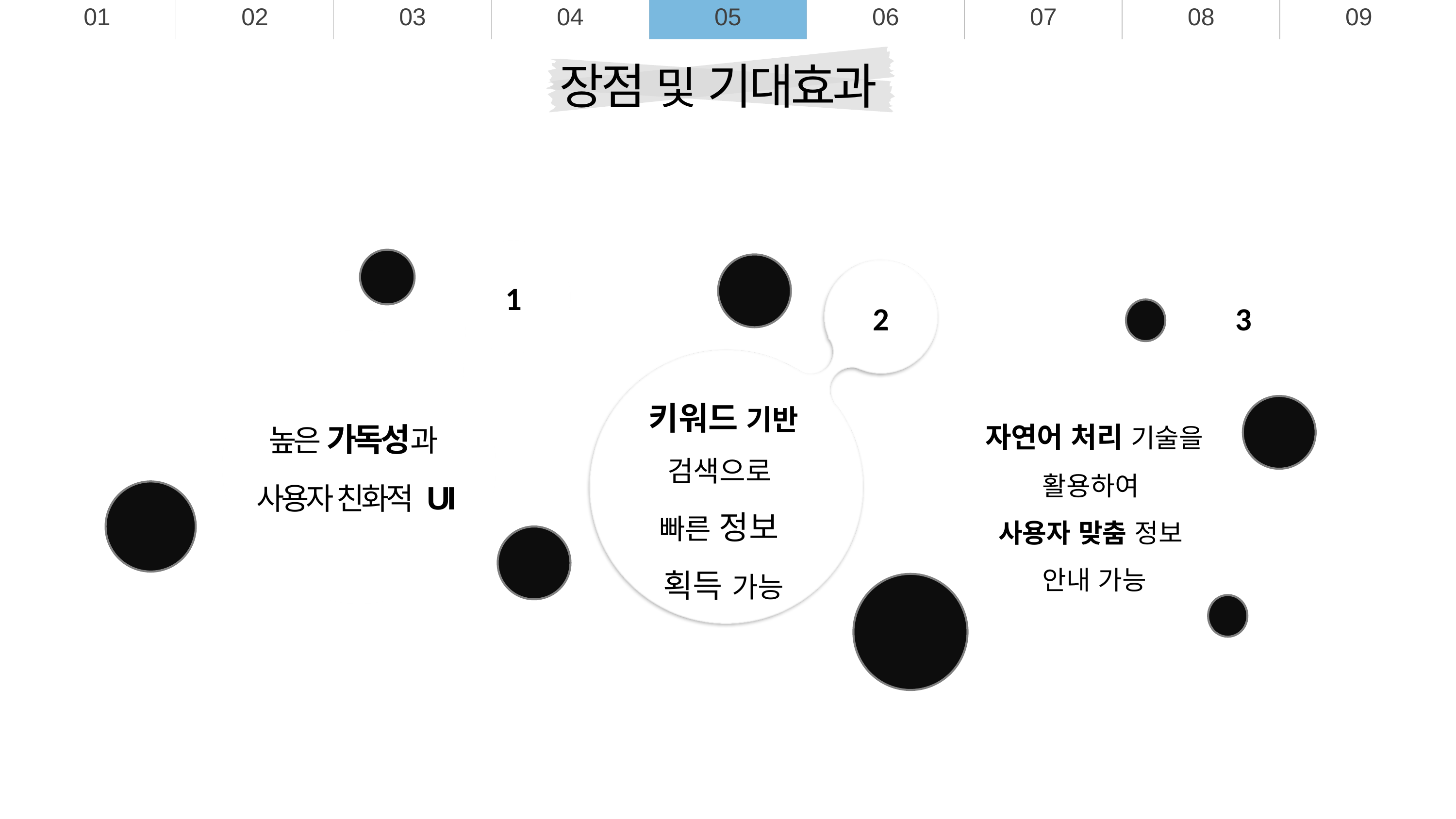

| 01 | 02 | 03 | 04 | 05 | 06 | 07 | 08 | 09 |
| --- | --- | --- | --- | --- | --- | --- | --- | --- |
장점 및 기대효과

1
높은 가독성과
사용자 친화적 UI

2
키워드 기반 검색으로
빠른 정보
획득 가능

3
자연어 처리 기술을 활용하여
사용자 맞춤 정보
안내 가능